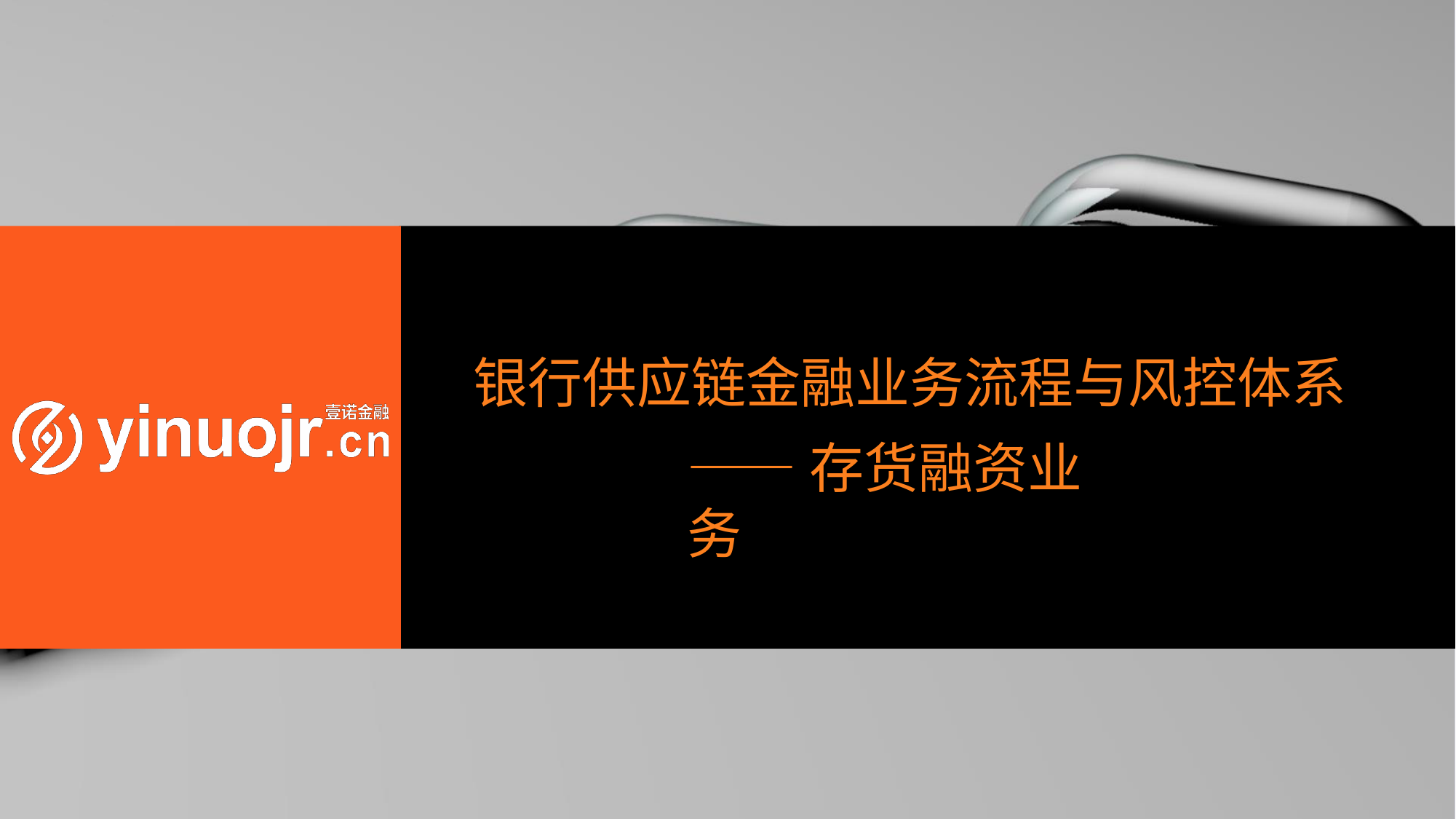

区 块 链 关 键 技 术 辨 析

与 金 融 应 用 实 践
李军

中科院博士

# 银行供应链金融业务流程与风控体系

——存货融资业务
布比布（北比京（）北网京络）技网术络有限技公术司有限联合公创司始人
&COO